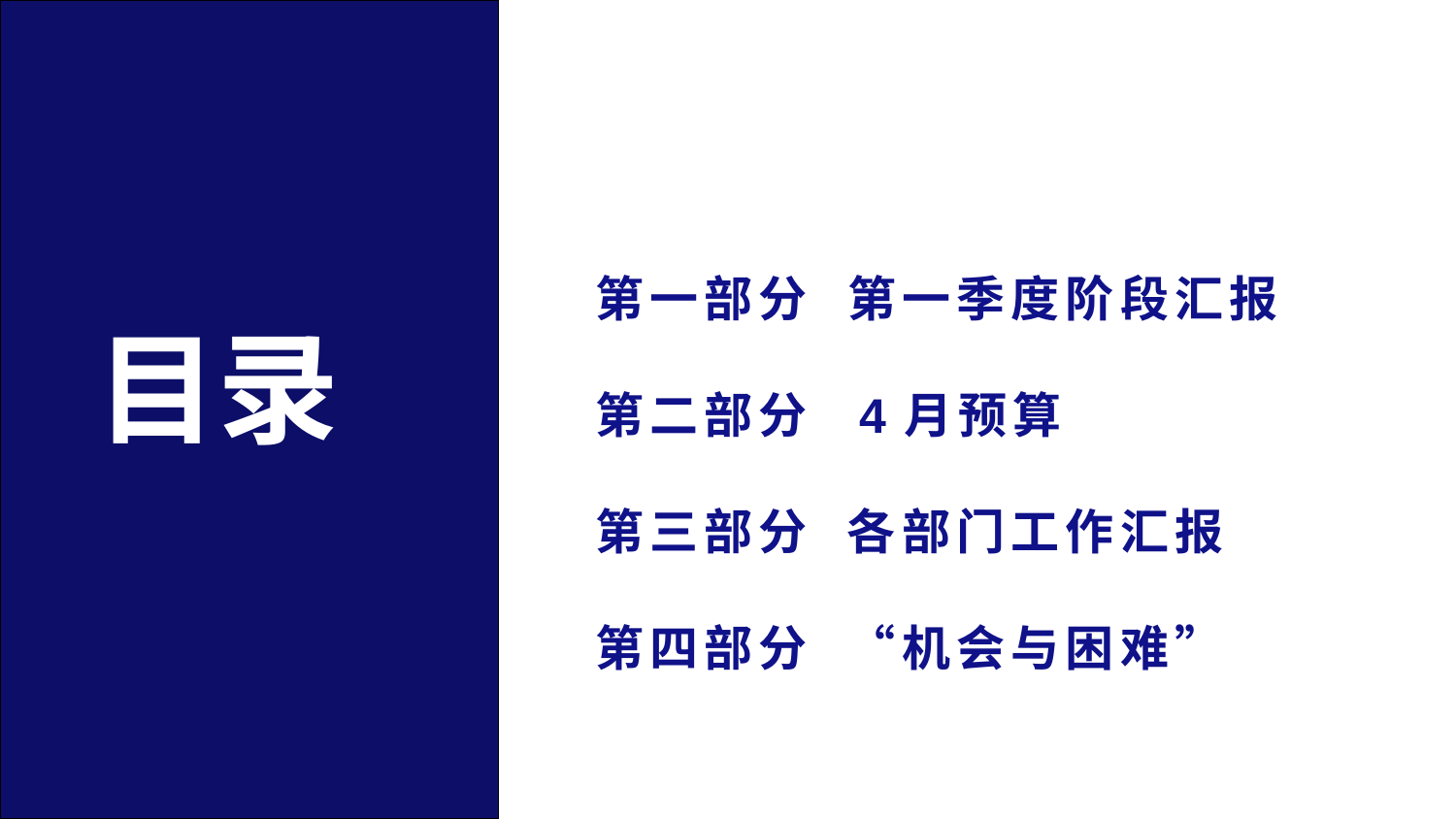

第一部分  第一季度阶段汇报
第二部分  4月预算
第三部分  各部门工作汇报
第四部分  “机会与困难”
目录